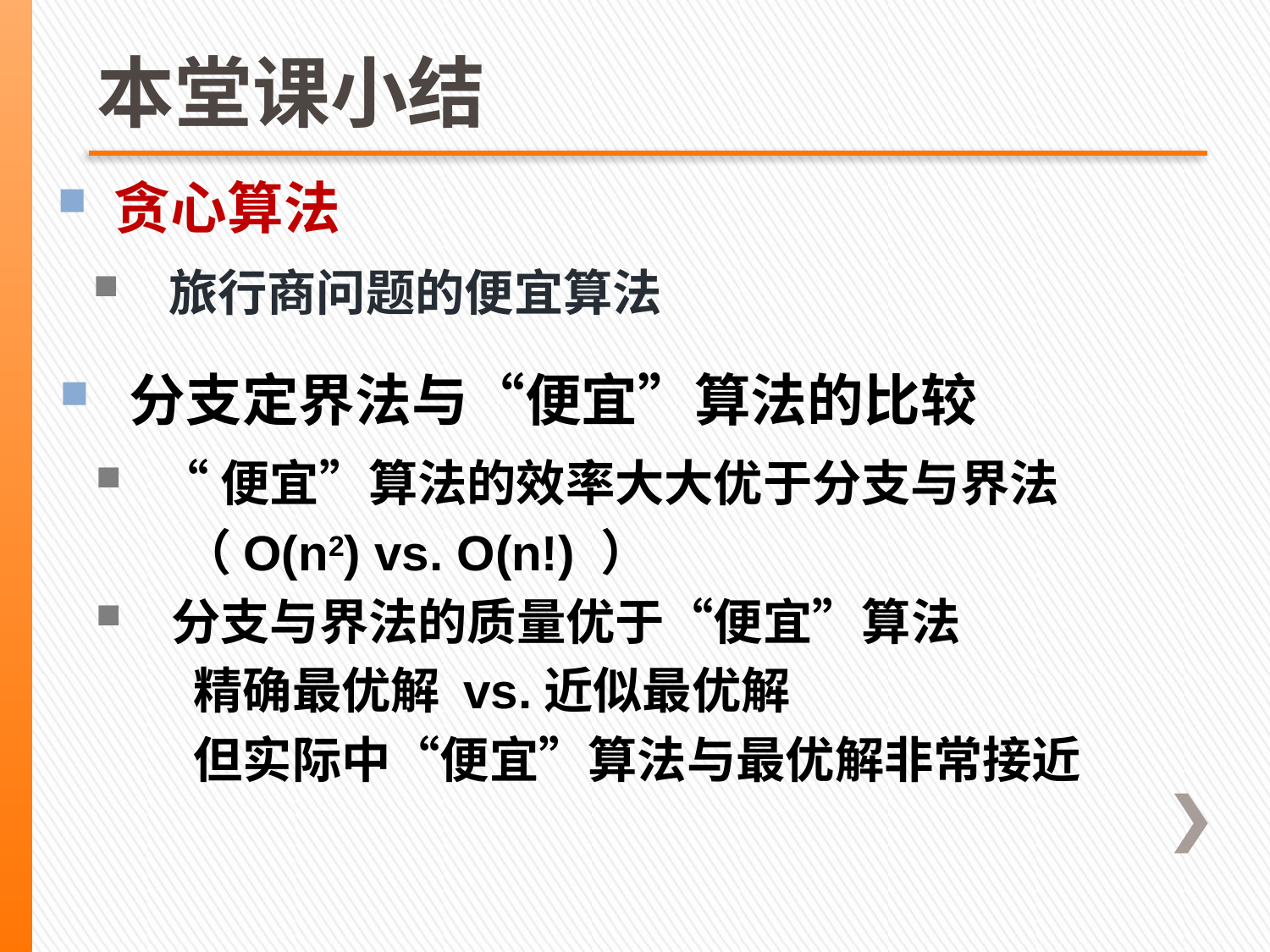

# 本堂课小结
 贪心算法
   旅行商问题的便宜算法
  分支定界法与“便宜”算法的比较

   “便宜”算法的效率大大优于分支与界法
    （O(n2) vs. O(n!) ）
   分支与界法的质量优于“便宜”算法
     精确最优解 vs.近似最优解
     但实际中“便宜”算法与最优解非常接近